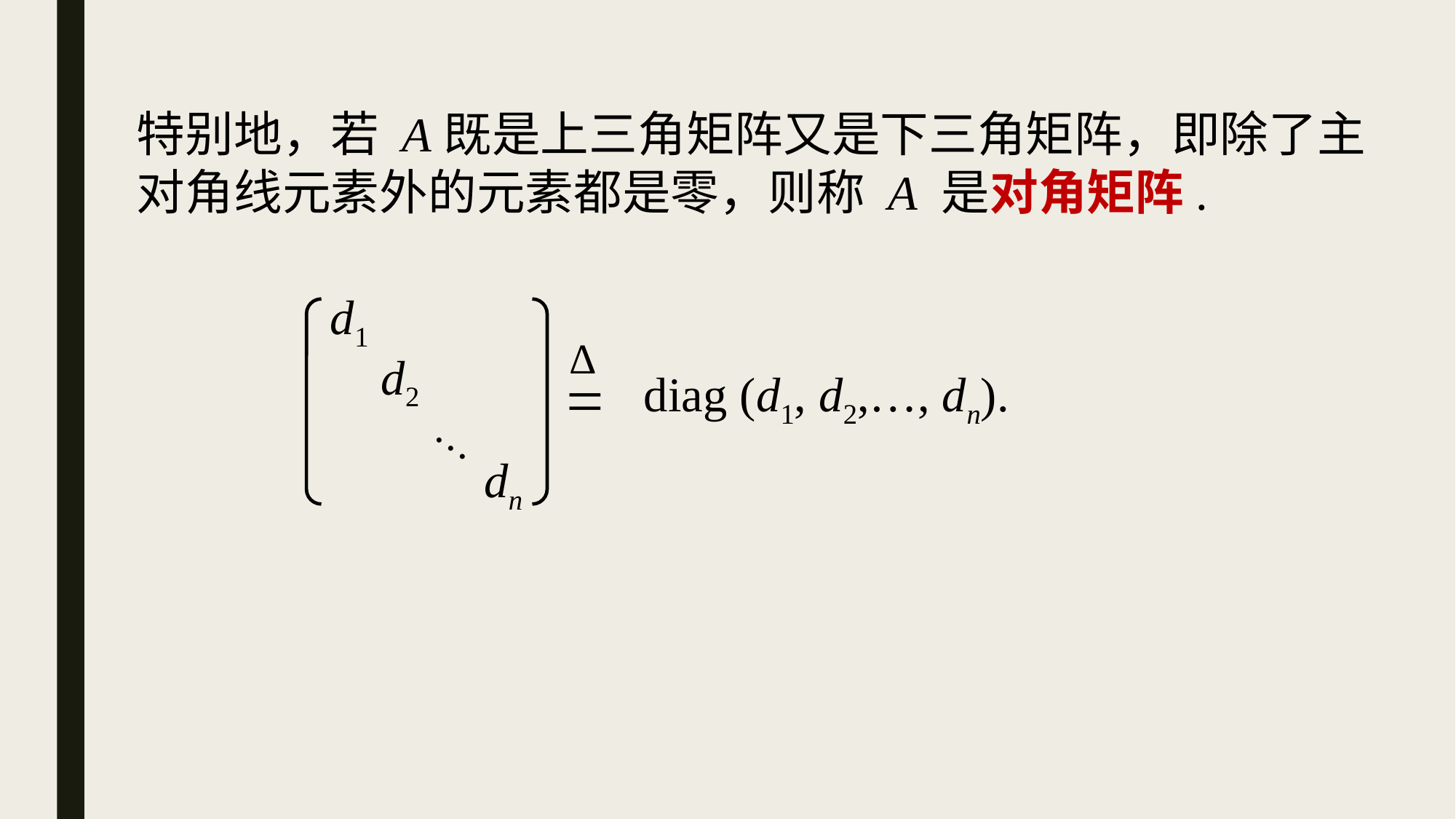

特别地，若 A既是上三角矩阵又是下三角矩阵，即除了主对角线元素外的元素都是零，则称 A 是对角矩阵.
d1

∆
  d2
=
diag (d1, d2,…, dn).
…
  dn